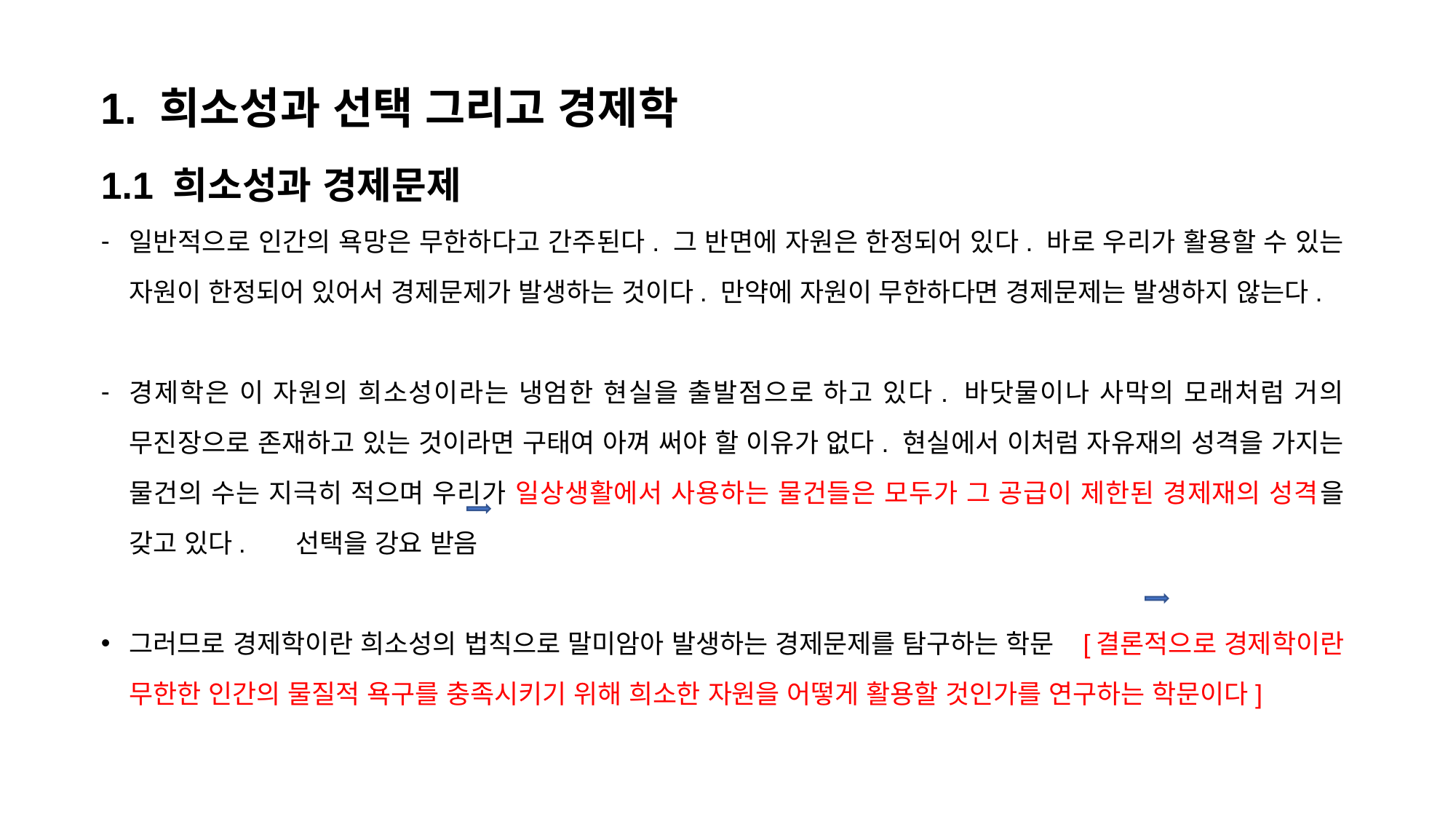

1. 희소성과 선택 그리고 경제학
1.1 희소성과 경제문제
일반적으로 인간의 욕망은 무한하다고 간주된다. 그 반면에 자원은 한정되어 있다. 바로 우리가 활용할 수 있는 자원이 한정되어 있어서 경제문제가 발생하는 것이다. 만약에 자원이 무한하다면 경제문제는 발생하지 않는다.

경제학은 이 자원의 희소성이라는 냉엄한 현실을 출발점으로 하고 있다. 바닷물이나 사막의 모래처럼 거의 무진장으로 존재하고 있는 것이라면 구태여 아껴 써야 할 이유가 없다. 현실에서 이처럼 자유재의 성격을 가지는 물건의 수는 지극히 적으며 우리가 일상생활에서 사용하는 물건들은 모두가 그 공급이 제한된 경제재의 성격을 갖고 있다.      선택을 강요 받음

그러므로 경제학이란 희소성의 법칙으로 말미암아 발생하는 경제문제를 탐구하는 학문   [결론적으로 경제학이란 무한한 인간의 물질적 욕구를 충족시키기 위해 희소한 자원을 어떻게 활용할 것인가를 연구하는 학문이다]